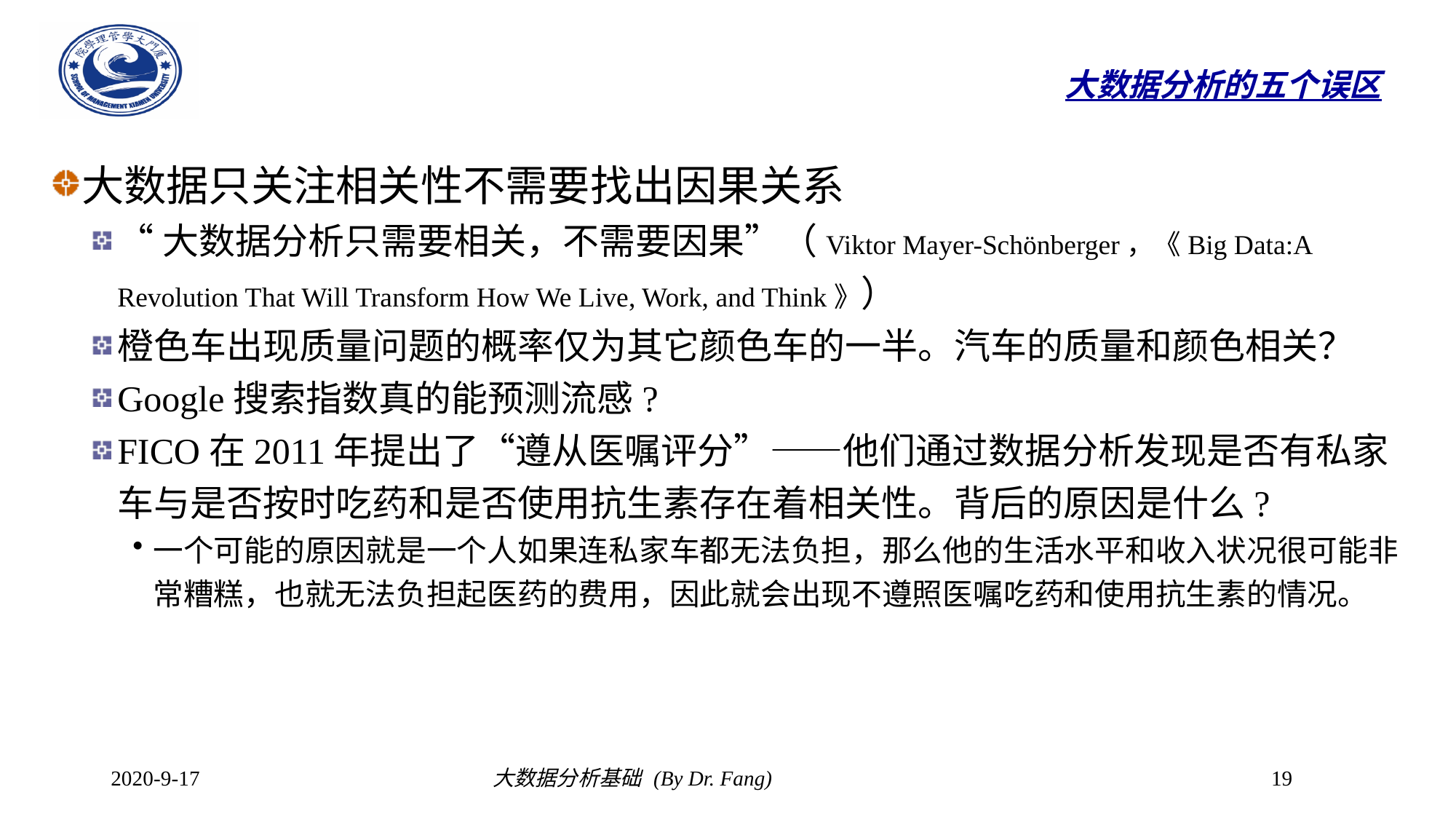

# 大数据分析的五个误区
大数据只关注相关性不需要找出因果关系
“大数据分析只需要相关，不需要因果”（Viktor Mayer-Schönberger，《Big Data:A Revolution That Will Transform How We Live, Work, and Think》）
橙色车出现质量问题的概率仅为其它颜色车的一半。汽车的质量和颜色相关？
Google搜索指数真的能预测流感?
FICO在2011年提出了“遵从医嘱评分”——他们通过数据分析发现是否有私家车与是否按时吃药和是否使用抗生素存在着相关性。背后的原因是什么?
一个可能的原因就是一个人如果连私家车都无法负担，那么他的生活水平和收入状况很可能非常糟糕，也就无法负担起医药的费用，因此就会出现不遵照医嘱吃药和使用抗生素的情况。
2020-9-17
大数据分析基础 (By Dr. Fang)
19